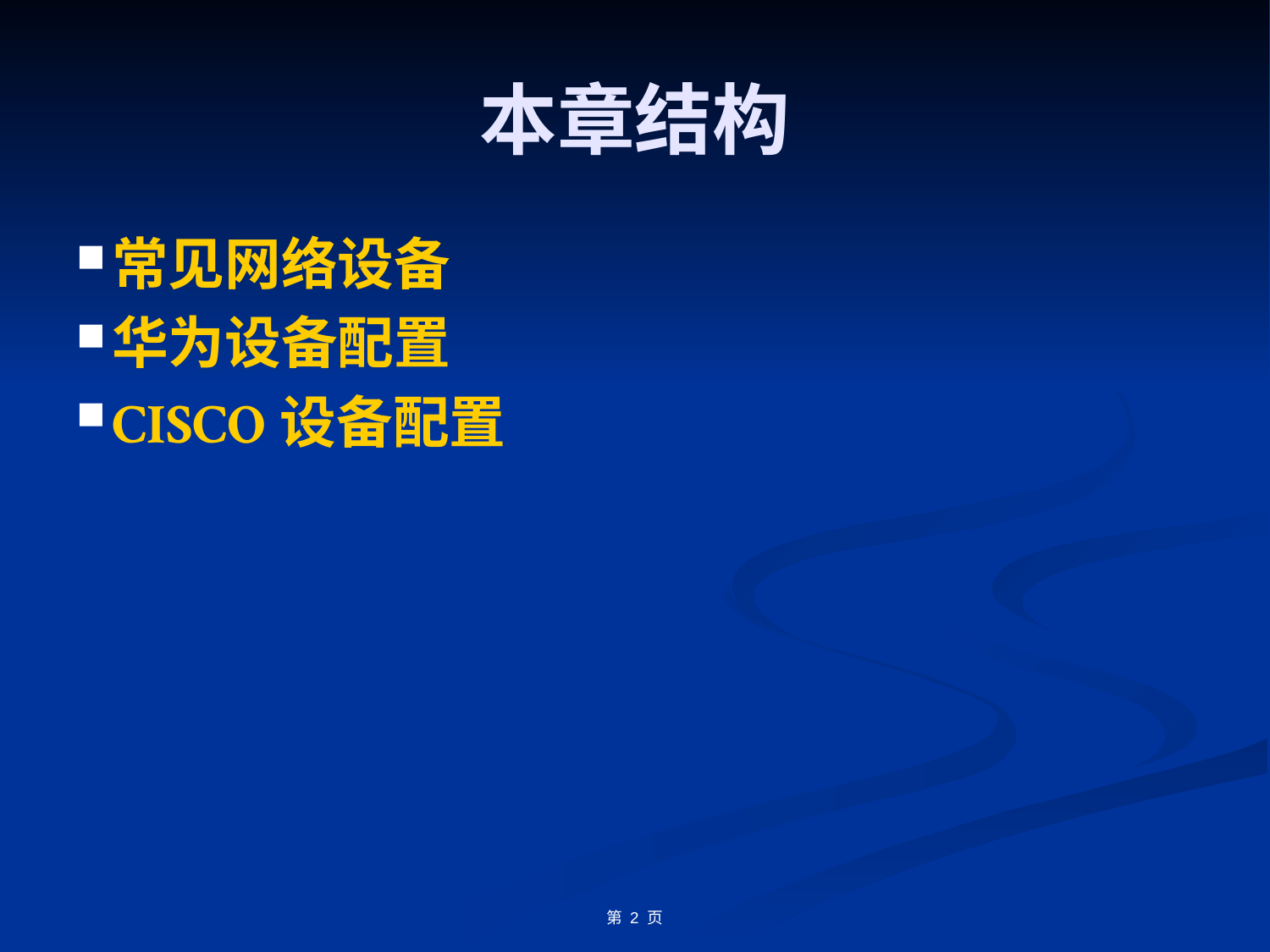

# 本章结构
常见网络设备
华为设备配置
CISCO设备配置

第 2 页